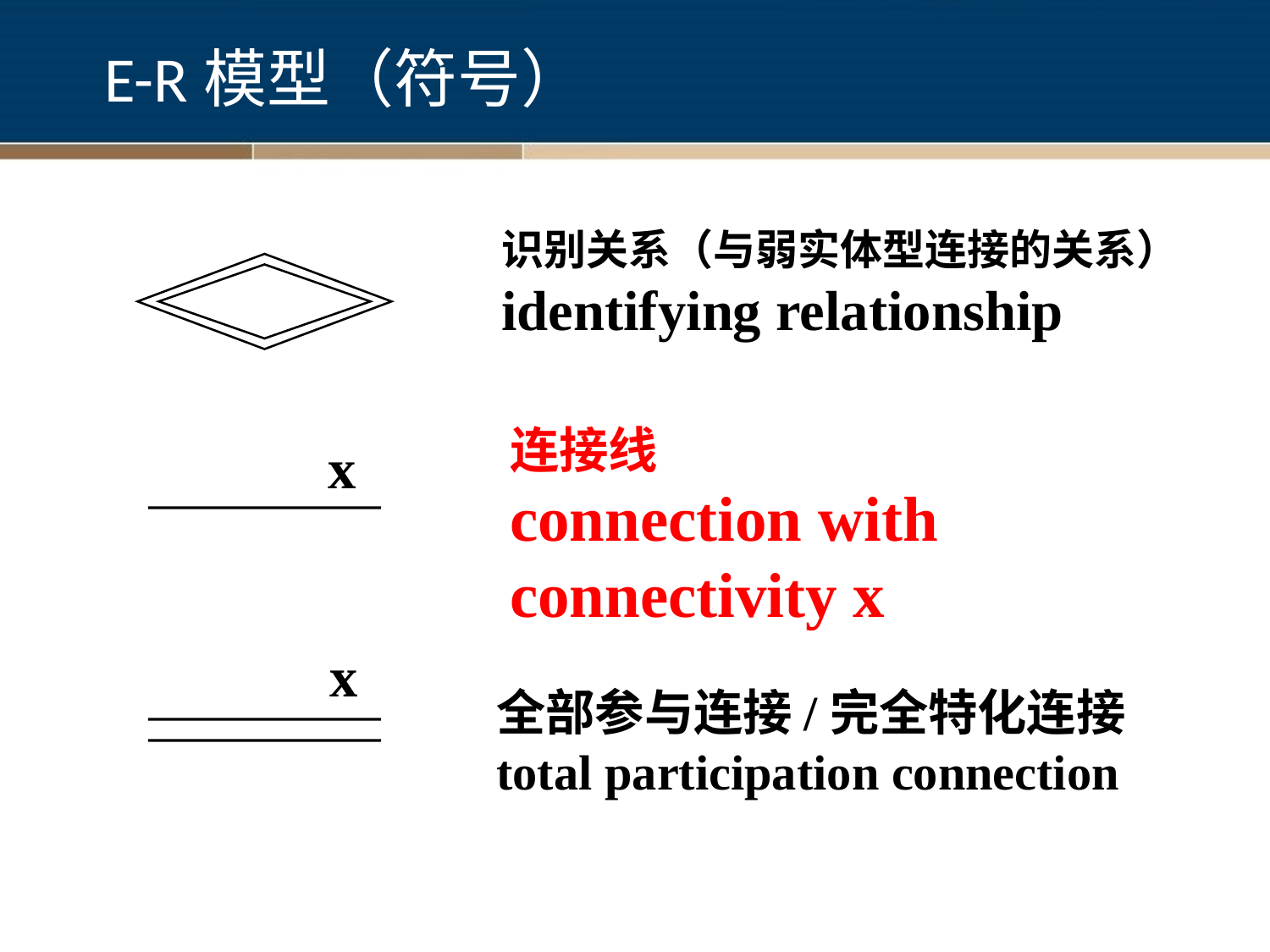

E-R模型（符号）
识别关系（与弱实体型连接的关系）
identifying relationship

连接线
connection with
connectivity x
x

x
全部参与连接/完全特化连接
total participation connection